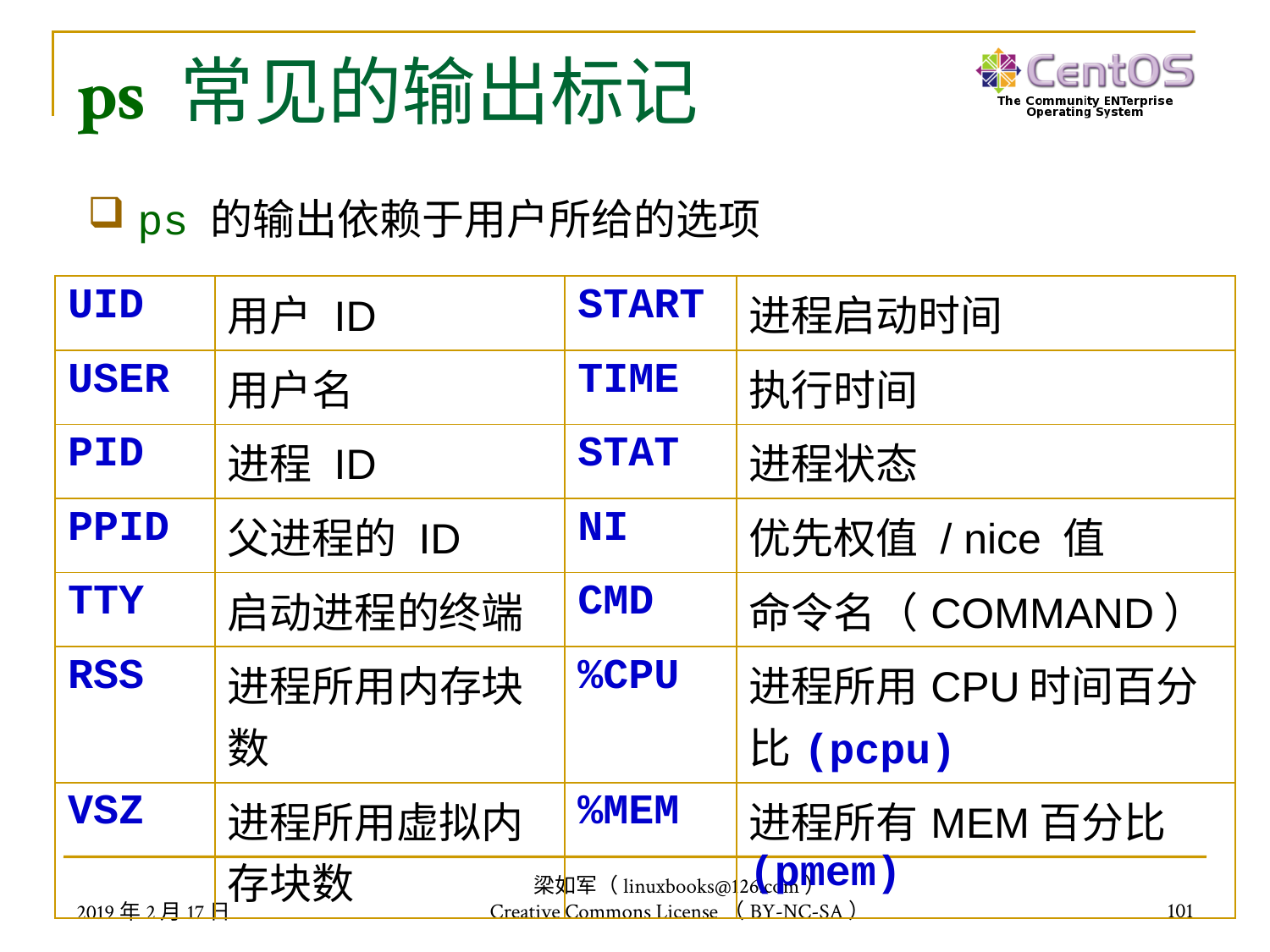

# ps 常见的输出标记
 ps 的输出依赖于用户所给的选项
| UID | 用户 ID | START | 进程启动时间 |
| --- | --- | --- | --- |
| USER | 用户名 | TIME | 执行时间 |
| PID | 进程 ID | STAT | 进程状态 |
| PPID | 父进程的 ID | NI | 优先权值 / nice 值 |
| TTY | 启动进程的终端 | CMD | 命令名（COMMAND） |
| RSS | 进程所用内存块数 | %CPU | 进程所用CPU时间百分比(pcpu) |
| VSZ | 进程所用虚拟内存块数 | %MEM | 进程所有MEM百分比(pmem) |
梁如军（linuxbooks@126.com）
Creative Commons License（BY-NC-SA）
2019年2月17日
101